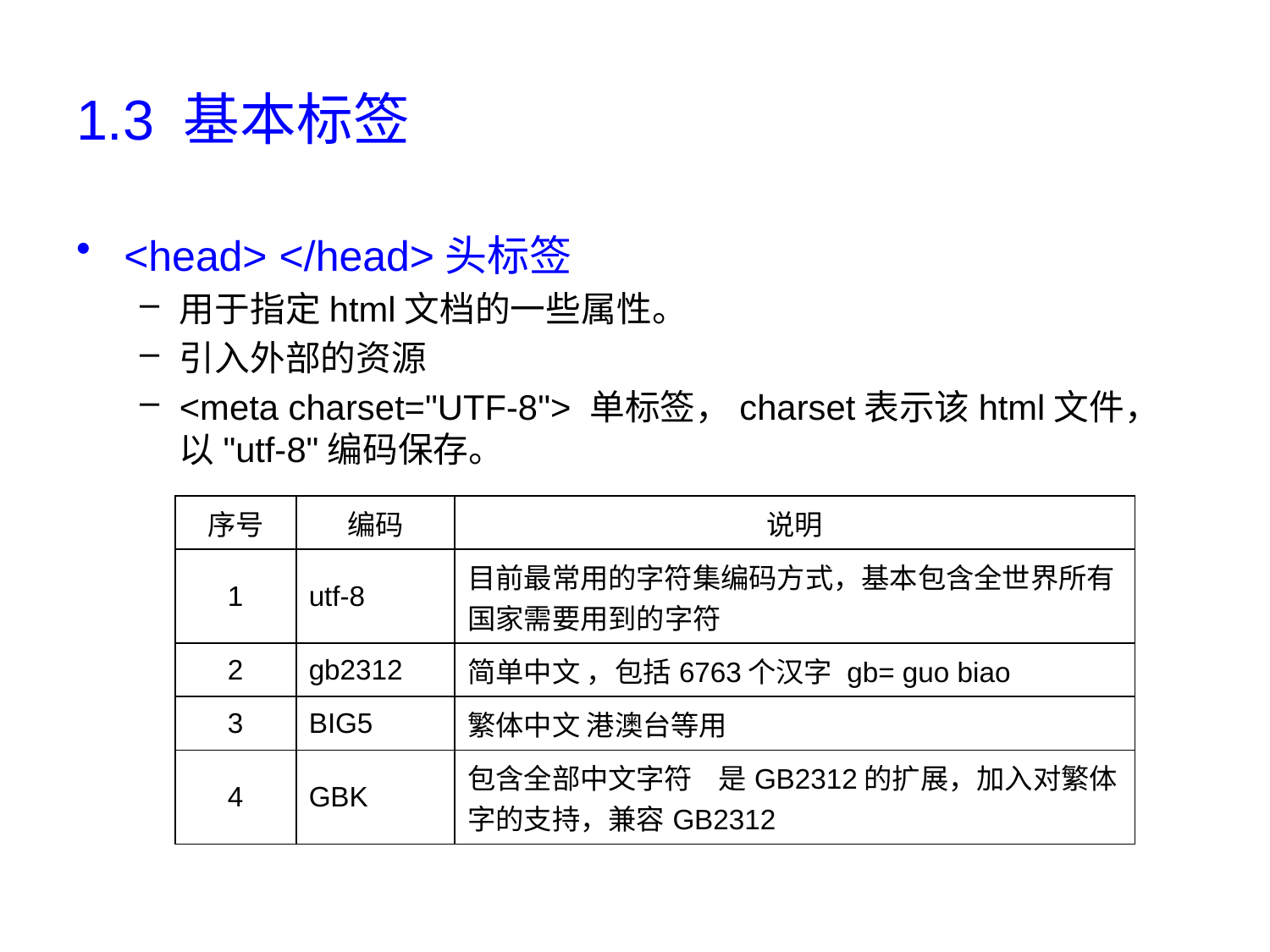

# 1.3 基本标签
<head> </head>头标签
用于指定html文档的一些属性。
引入外部的资源
<meta charset="UTF-8"> 单标签，charset表示该html文件，以"utf-8"编码保存。

title：标题标签。
| 序号 | 编码 | 说明 |
| --- | --- | --- |
| 1 | utf-8 | 目前最常用的字符集编码方式，基本包含全世界所有国家需要用到的字符 |
| 2 | gb2312 | 简单中文 ，包括6763个汉字 gb= guo biao |
| 3 | BIG5 | 繁体中文 港澳台等用 |
| 4 | GBK | 包含全部中文字符 是GB2312的扩展，加入对繁体字的支持，兼容GB2312 |